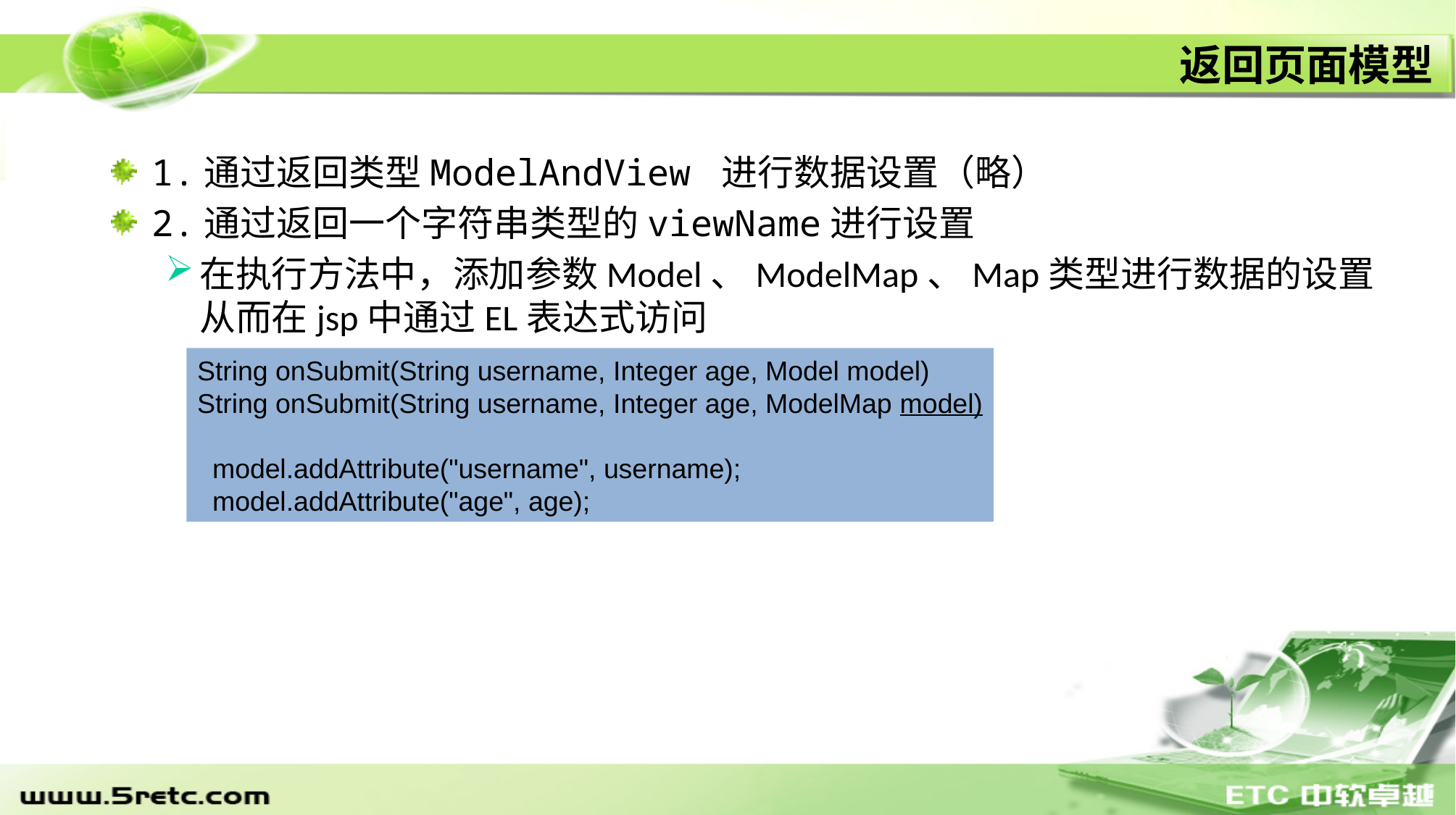

# 返回页面模型
1.通过返回类型ModelAndView 进行数据设置（略）
2.通过返回一个字符串类型的viewName进行设置
在执行方法中，添加参数Model、ModelMap、Map类型进行数据的设置 从而在jsp中通过EL表达式访问
String onSubmit(String username, Integer age, Model model)
String onSubmit(String username, Integer age, ModelMap model)

  model.addAttribute("username", username);
  model.addAttribute("age", age);